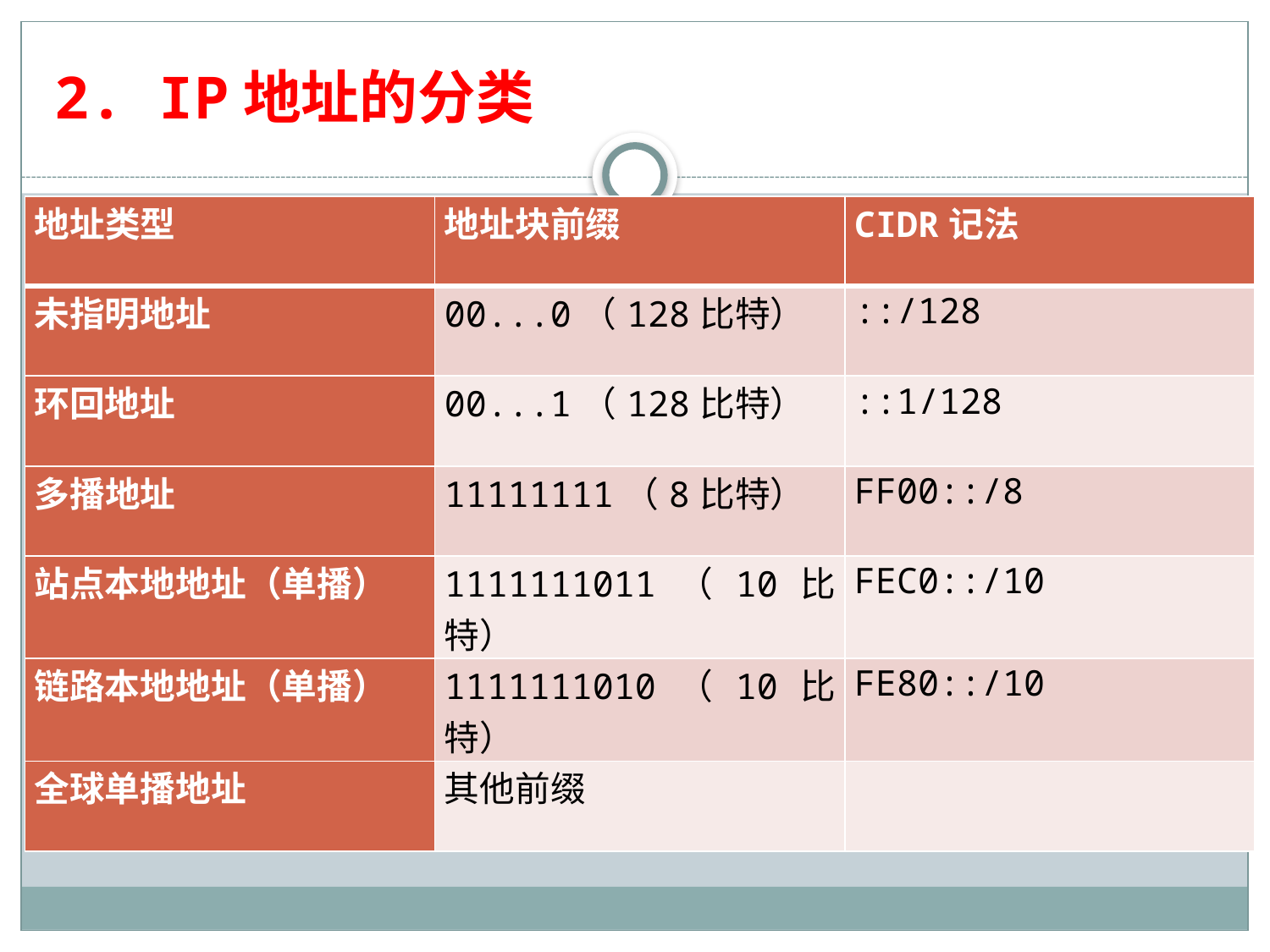

# 2. IP地址的分类
| 地址类型 | 地址块前缀 | CIDR记法 |
| --- | --- | --- |
| 未指明地址 | 00...0（128比特） | ::/128 |
| 环回地址 | 00...1（128比特） | ::1/128 |
| 多播地址 | 11111111（8比特） | FF00::/8 |
| 站点本地地址（单播） | 1111111011（10比特） | FEC0::/10 |
| 链路本地地址（单播） | 1111111010（10比特） | FE80::/10 |
| 全球单播地址 | 其他前缀 |  |